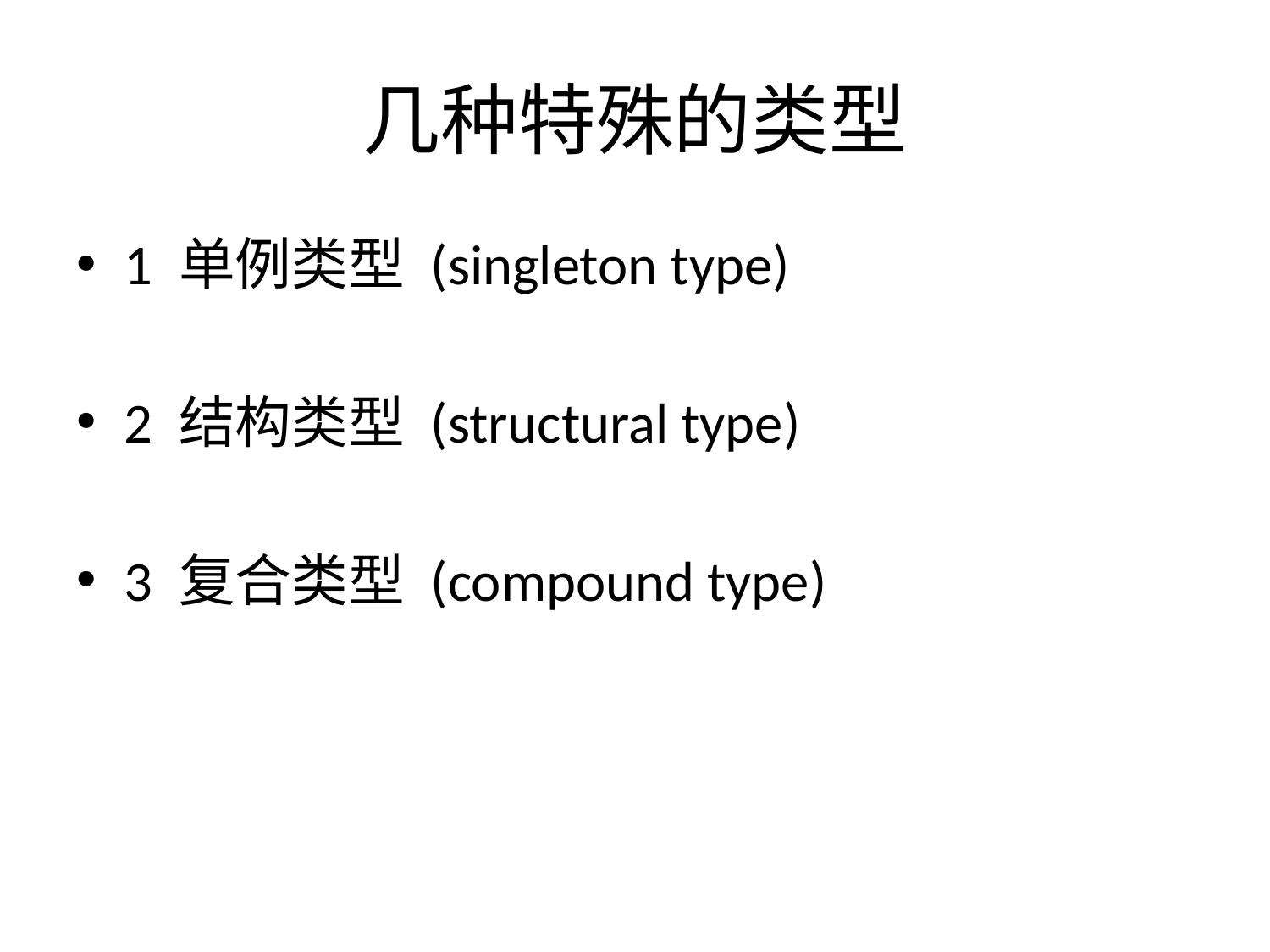

# 几种特殊的类型
1 单例类型 (singleton type)

2 结构类型 (structural type)

3 复合类型 (compound type)